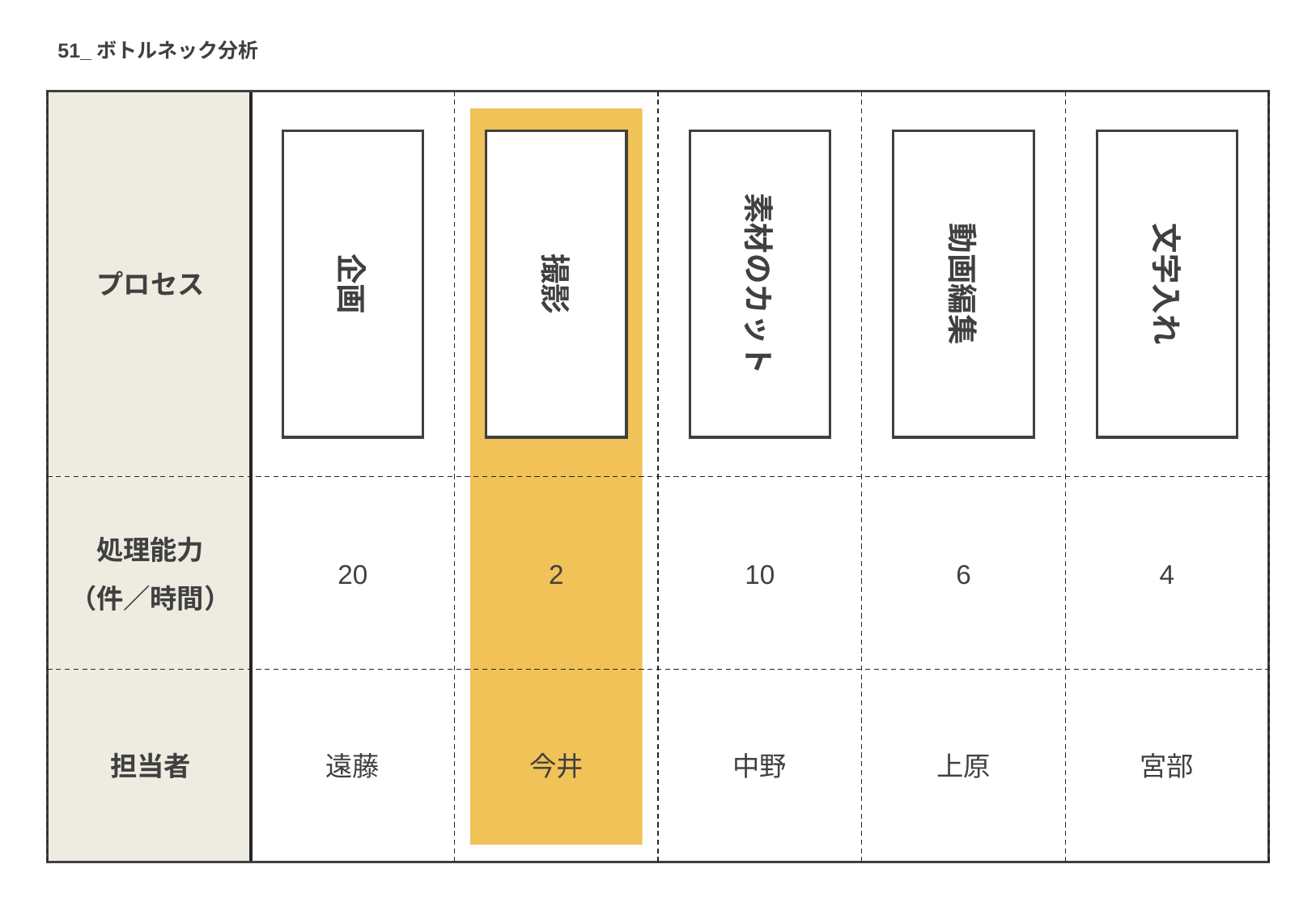

51_ボトルネック分析

企画

撮影

素材のカット

動画編集

文字入れ
プロセス
処理能力
（件／時間）
20
2
10
6
4
担当者
遠藤
今井
中野
上原
宮部